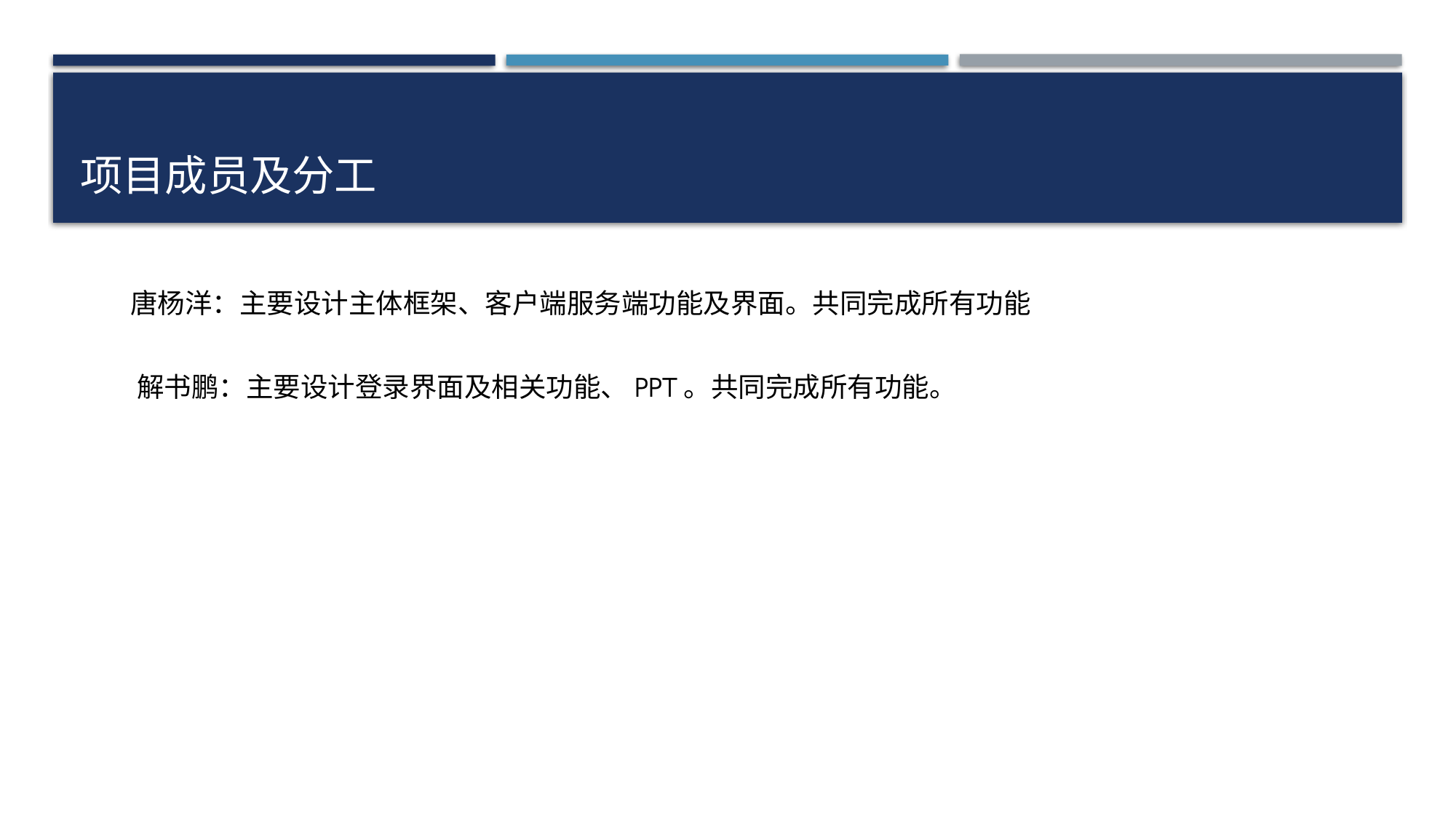

# 项目成员及分工
唐杨洋：主要设计主体框架、客户端服务端功能及界面。共同完成所有功能
 解书鹏：主要设计登录界面及相关功能、PPT。共同完成所有功能。